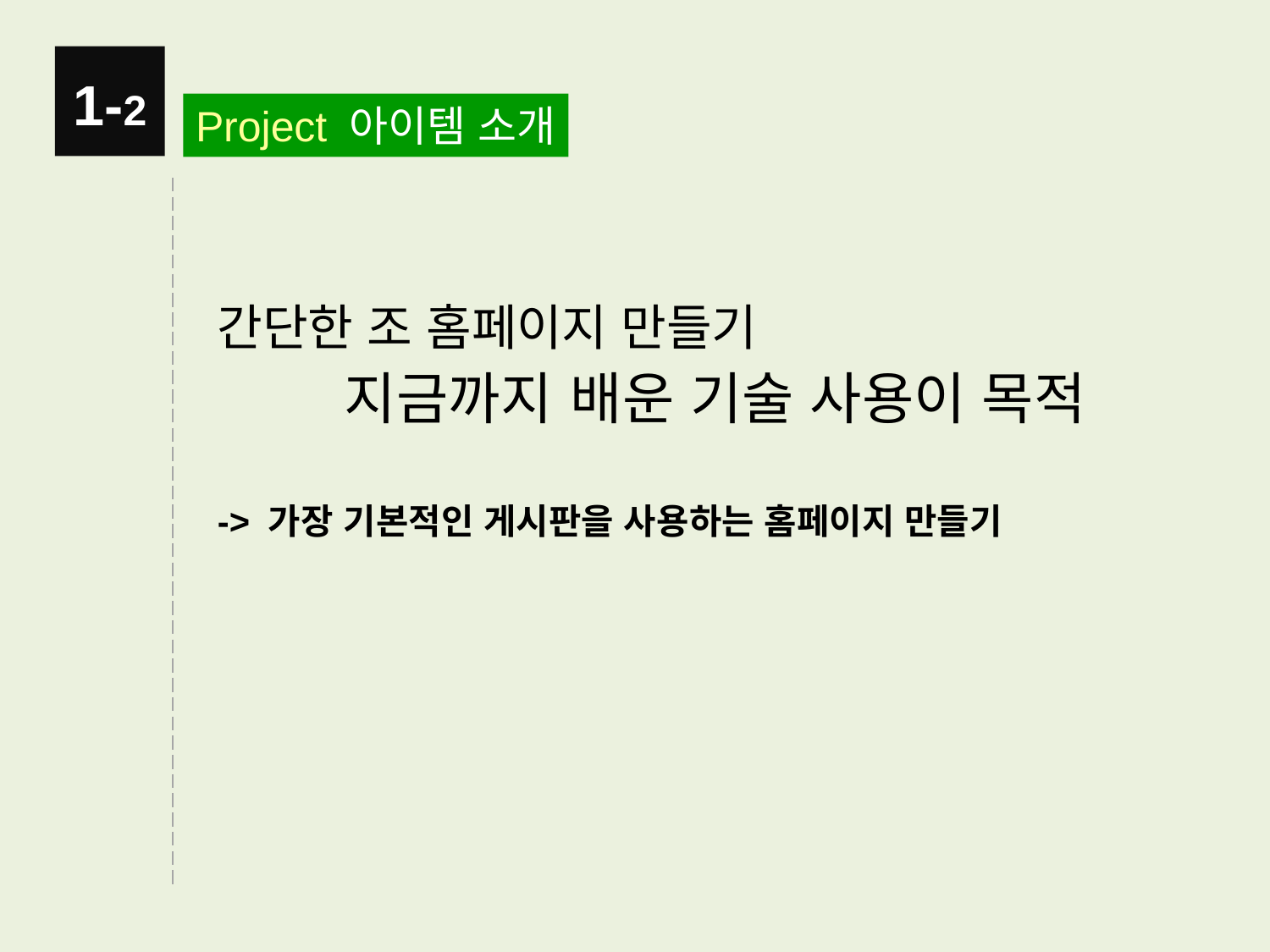

1-2
Project 아이템 소개
간단한 조 홈페이지 만들기
	지금까지 배운 기술 사용이 목적

-> 가장 기본적인 게시판을 사용하는 홈페이지 만들기